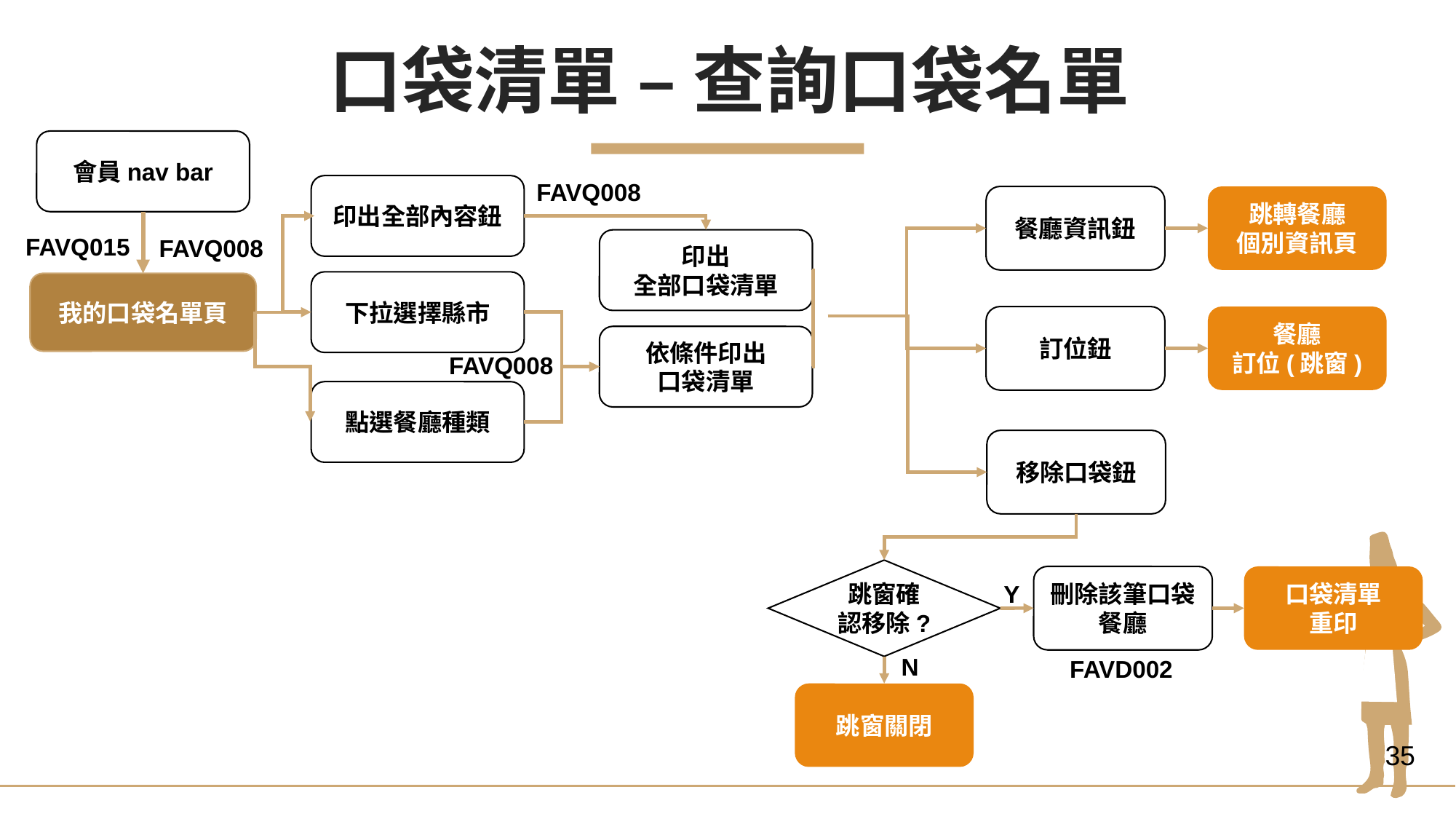

口袋清單 – 查詢口袋名單
會員nav bar
FAVQ008
印出全部內容鈕
跳轉餐廳
個別資訊頁
餐廳資訊鈕
FAVQ015
FAVQ008
印出
全部口袋清單
下拉選擇縣市
我的口袋名單頁
餐廳
訂位(跳窗)
訂位鈕
依條件印出
口袋清單
FAVQ008
點選餐廳種類
移除口袋鈕
跳窗確認移除?
刪除該筆口袋餐廳
口袋清單
重印
Y
N
FAVD002
跳窗關閉
35